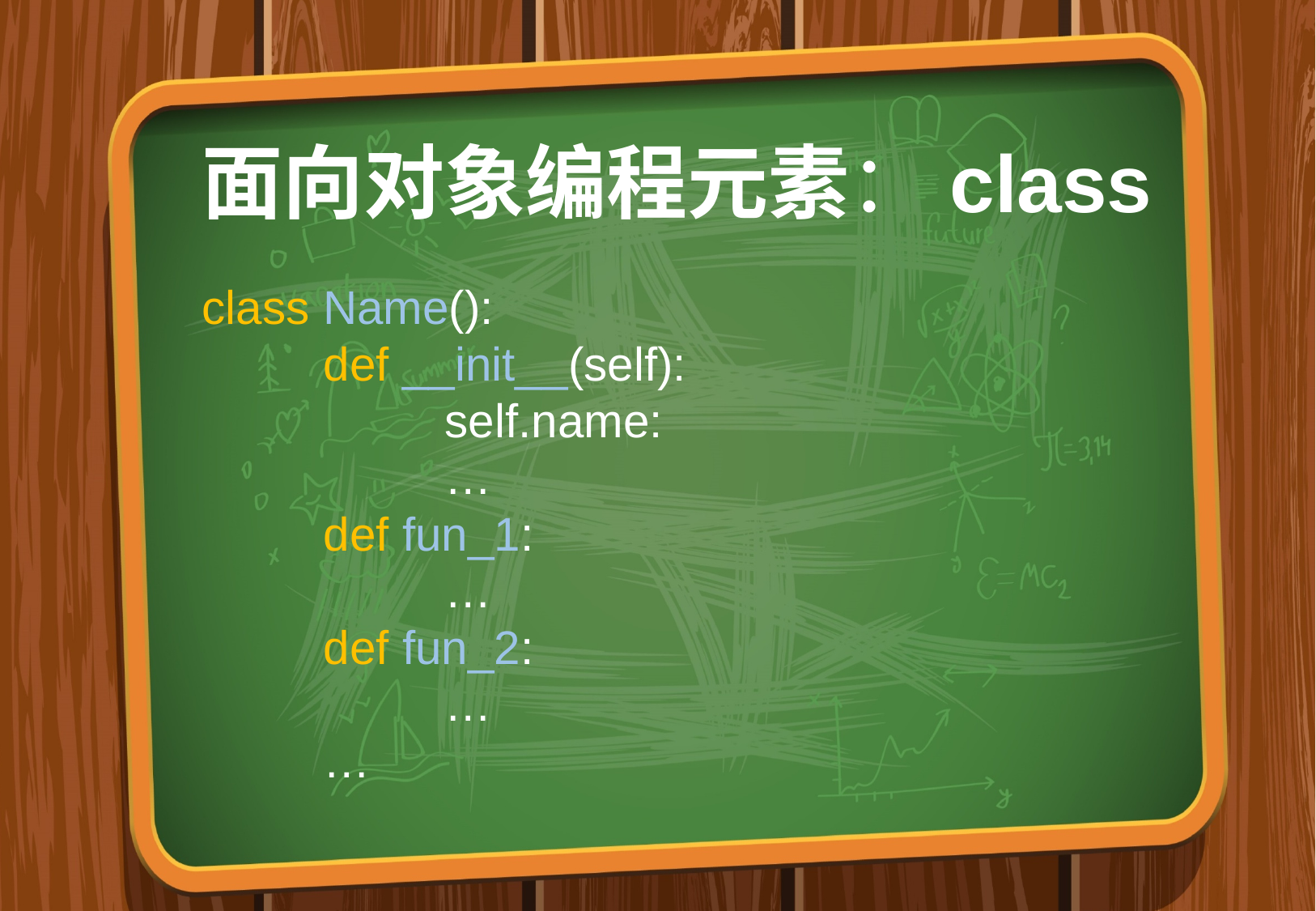

面向对象编程元素：class

class Name():
	def __init__(self):
		self.name:
		…
	def fun_1:
		…
	def fun_2:
		…
	…